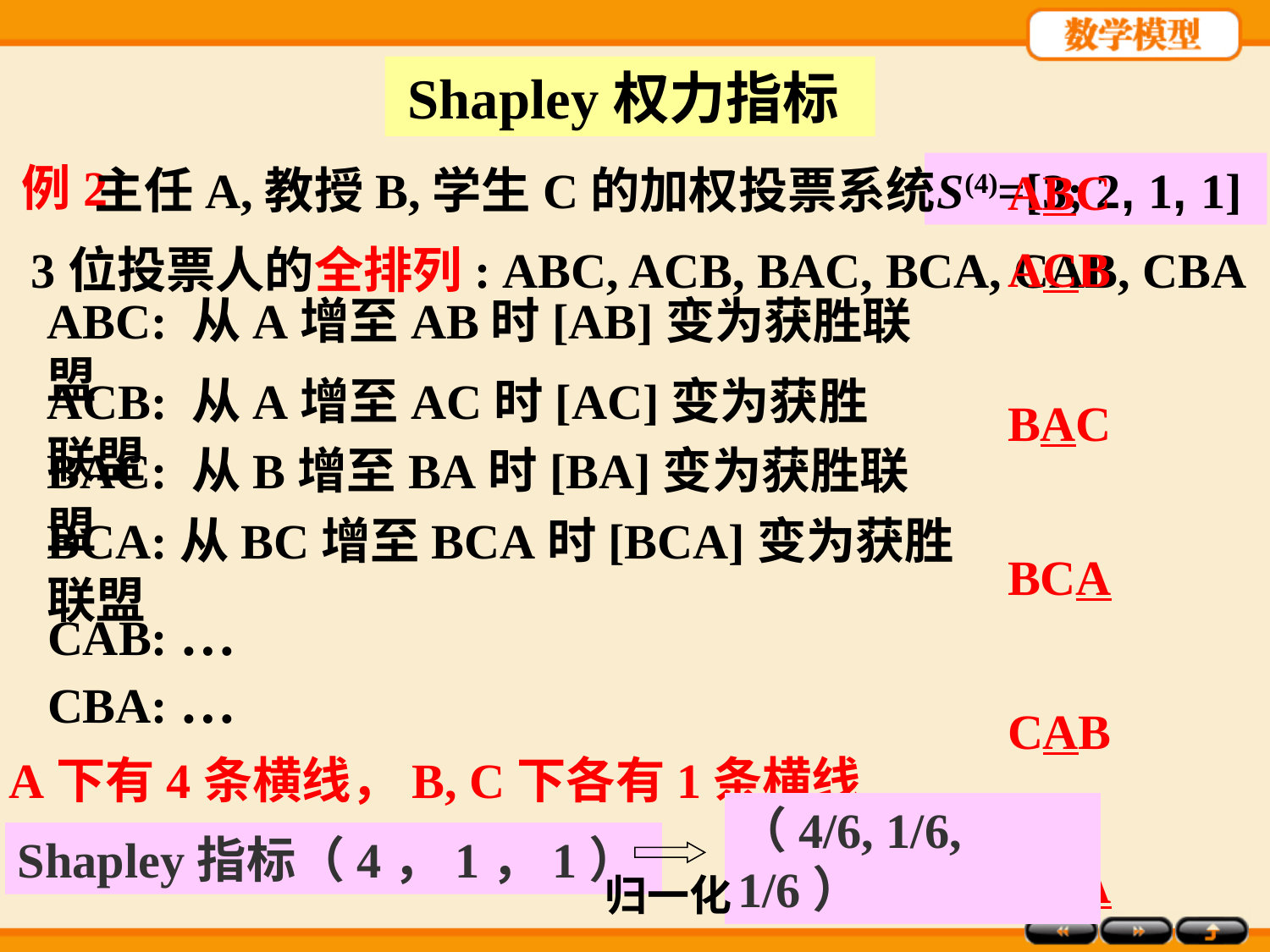

Shapley权力指标
例2
主任A,教授B,学生C的加权投票系统
S(4)=[3; 2, 1, 1]
3位投票人的全排列: ABC, ACB, BAC, BCA, CAB, CBA
ABC
ACB
BAC
BCA
CAB
CBA
ABC: 从A增至AB时[AB]变为获胜联盟
ACB: 从A增至AC时[AC]变为获胜联盟
BAC: 从B增至BA时[BA]变为获胜联盟
BCA:从BC增至BCA时[BCA]变为获胜联盟
CAB: …CBA: …
A下有4条横线，B, C下各有1条横线
Shapley指标（4，1，1）
（4/6, 1/6, 1/6）

归一化